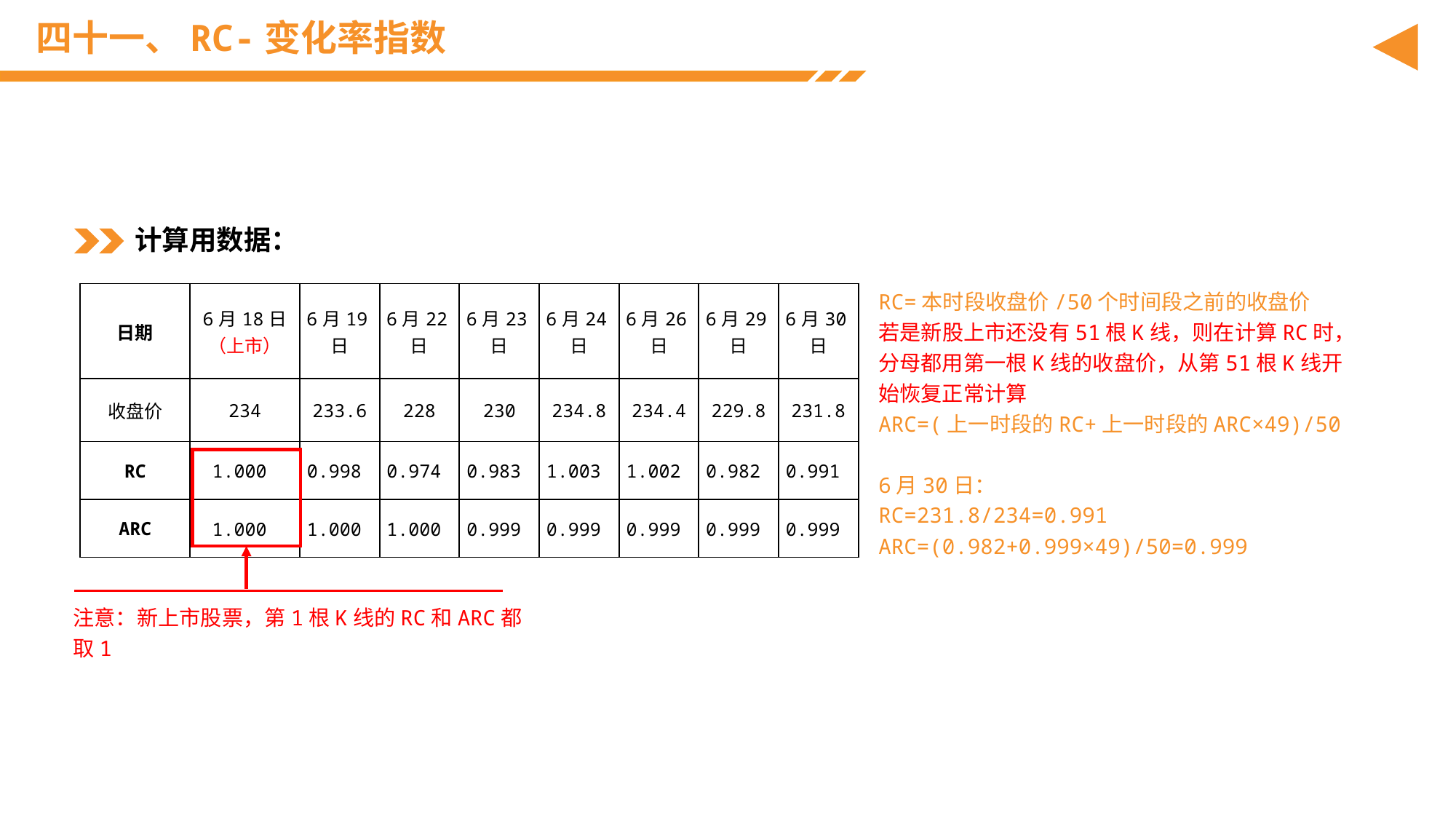

# 四十一、RC-变化率指数

计算用数据：

| 日期 | 6月18日 （上市） | 6月19日 | 6月22日 | 6月23日 | 6月24日 | 6月26日 | 6月29日 | 6月30日 |
| --- | --- | --- | --- | --- | --- | --- | --- | --- |
| 收盘价 | 234 | 233.6 | 228 | 230 | 234.8 | 234.4 | 229.8 | 231.8 |
| RC | 1.000 | 0.998 | 0.974 | 0.983 | 1.003 | 1.002 | 0.982 | 0.991 |
| ARC | 1.000 | 1.000 | 1.000 | 0.999 | 0.999 | 0.999 | 0.999 | 0.999 |
RC=本时段收盘价/50个时间段之前的收盘价
若是新股上市还没有51根K线，则在计算RC时，分母都用第一根K线的收盘价，从第51根K线开始恢复正常计算
ARC=(上一时段的RC+上一时段的ARC×49)/50

6月30日：
RC=231.8/234=0.991
ARC=(0.982+0.999×49)/50=0.999

注意：新上市股票，第1根K线的RC和ARC都取1